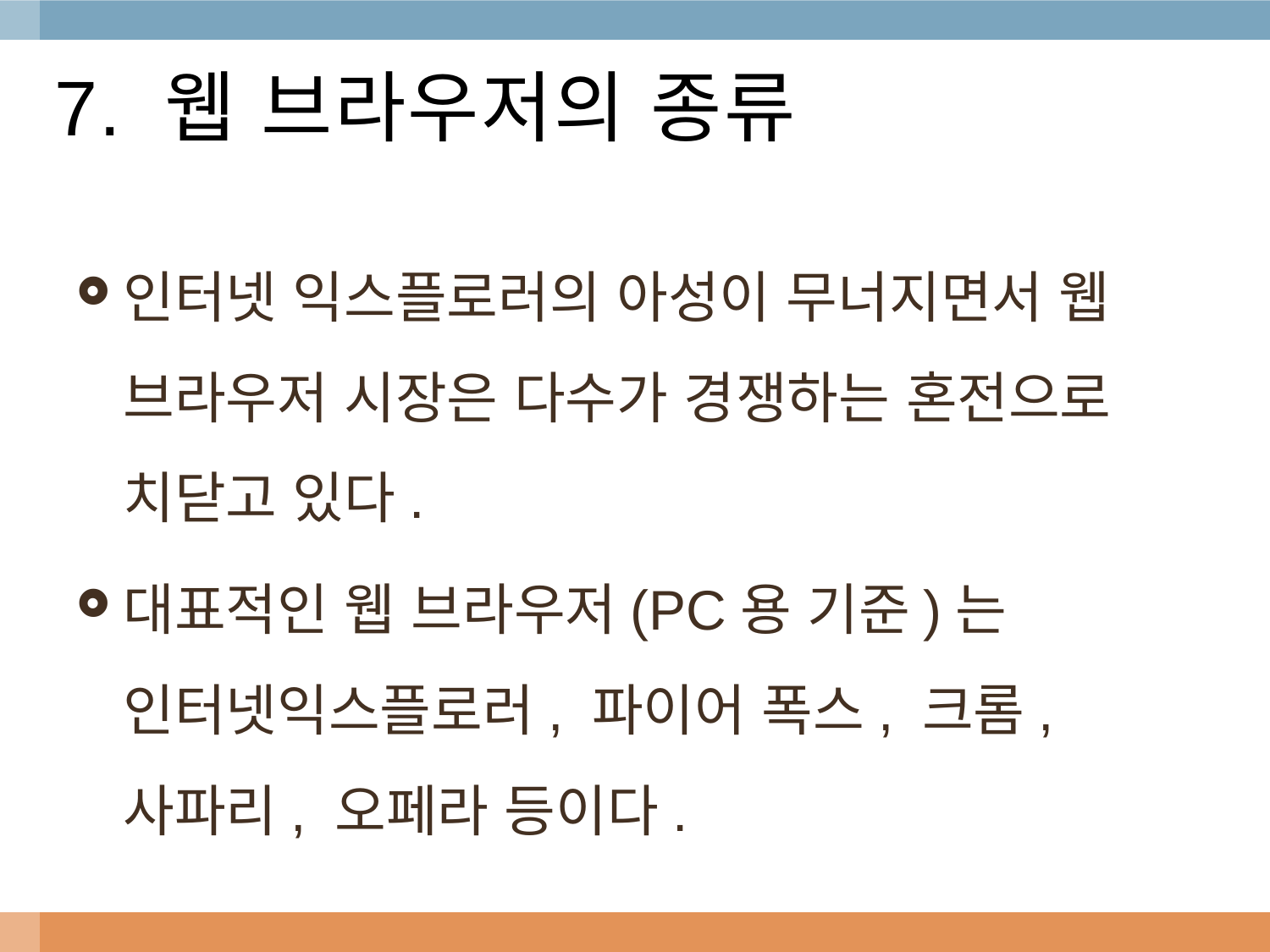

# 7. 웹 브라우저의 종류
인터넷 익스플로러의 아성이 무너지면서 웹 브라우저 시장은 다수가 경쟁하는 혼전으로 치닫고 있다.
대표적인 웹 브라우저(PC용 기준)는 인터넷익스플로러, 파이어 폭스, 크롬, 사파리, 오페라 등이다.